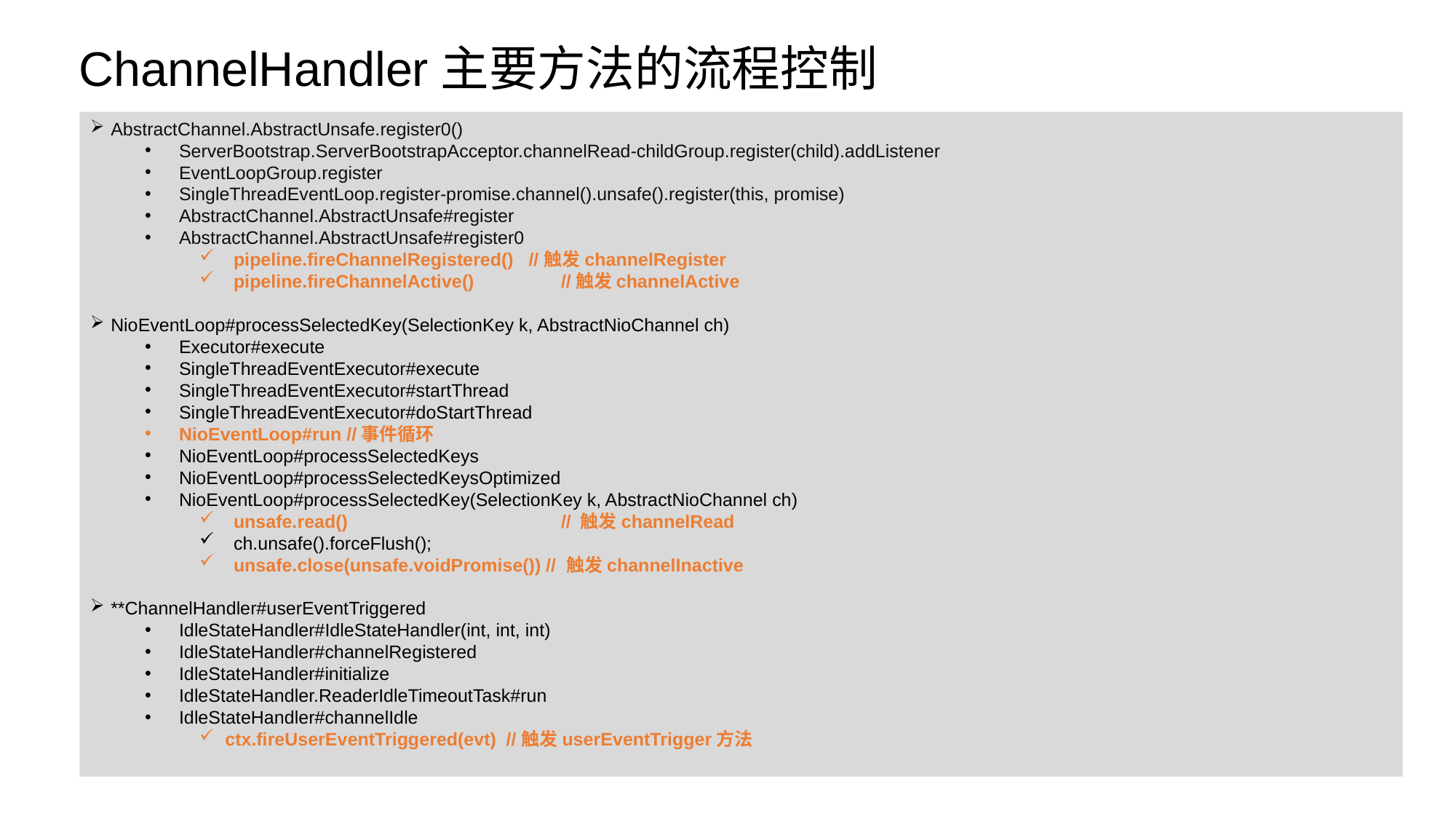

ChannelHandler主要方法的流程控制
AbstractChannel.AbstractUnsafe.register0()
ServerBootstrap.ServerBootstrapAcceptor.channelRead-childGroup.register(child).addListener
EventLoopGroup.register
SingleThreadEventLoop.register-promise.channel().unsafe().register(this, promise)
AbstractChannel.AbstractUnsafe#register
AbstractChannel.AbstractUnsafe#register0
pipeline.fireChannelRegistered()   //触发channelRegister
pipeline.fireChannelActive()	//触发channelActive

NioEventLoop#processSelectedKey(SelectionKey k, AbstractNioChannel ch)
Executor#execute
SingleThreadEventExecutor#execute
SingleThreadEventExecutor#startThread
SingleThreadEventExecutor#doStartThread
NioEventLoop#run //事件循环
NioEventLoop#processSelectedKeys
NioEventLoop#processSelectedKeysOptimized
NioEventLoop#processSelectedKey(SelectionKey k, AbstractNioChannel ch)
unsafe.read()		// 触发channelRead
ch.unsafe().forceFlush();
unsafe.close(unsafe.voidPromise()) // 触发channelInactive

**ChannelHandler#userEventTriggered
IdleStateHandler#IdleStateHandler(int, int, int)
IdleStateHandler#channelRegistered
IdleStateHandler#initialize
IdleStateHandler.ReaderIdleTimeoutTask#run
IdleStateHandler#channelIdle
 ctx.fireUserEventTriggered(evt)  //触发userEventTrigger方法